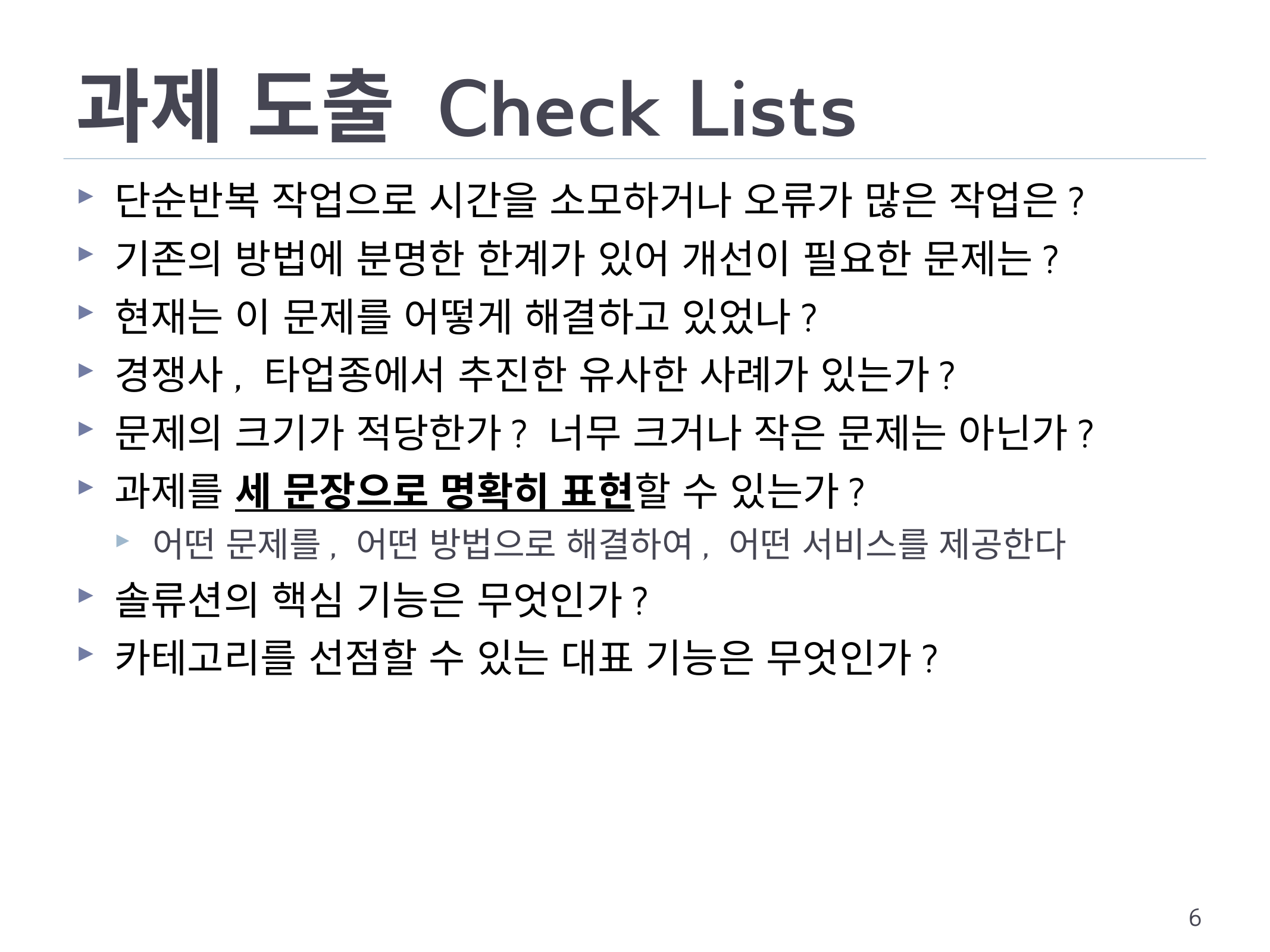

# 과제 도출 Check Lists
단순반복 작업으로 시간을 소모하거나 오류가 많은 작업은?
기존의 방법에 분명한 한계가 있어 개선이 필요한 문제는?
현재는 이 문제를 어떻게 해결하고 있었나?
경쟁사, 타업종에서 추진한 유사한 사례가 있는가?
문제의 크기가 적당한가? 너무 크거나 작은 문제는 아닌가?
과제를 세 문장으로 명확히 표현할 수 있는가?
어떤 문제를, 어떤 방법으로 해결하여, 어떤 서비스를 제공한다
솔류션의 핵심 기능은 무엇인가?
카테고리를 선점할 수 있는 대표 기능은 무엇인가?
6